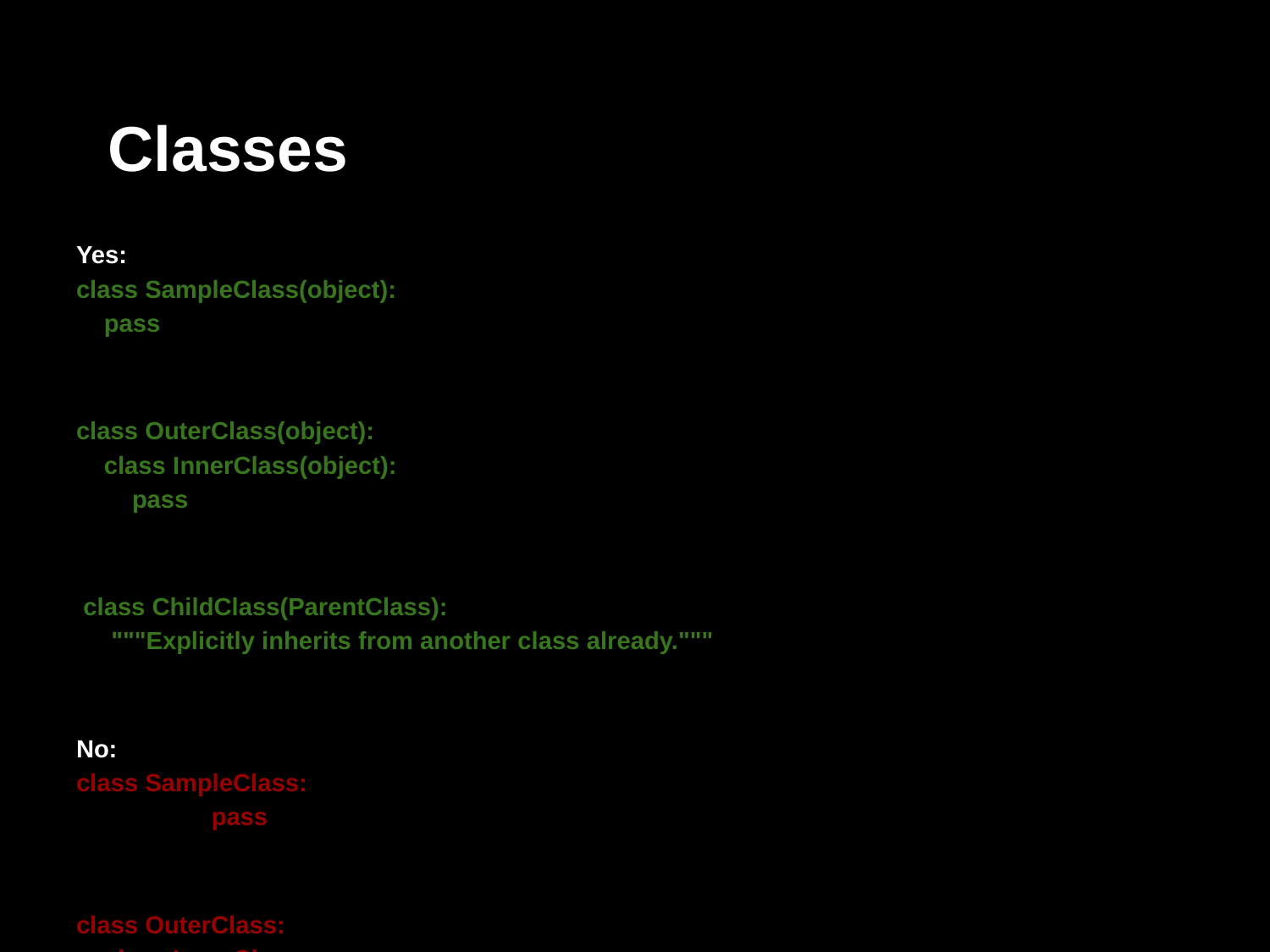

# Classes
Yes:
class SampleClass(object):
    pass

class OuterClass(object):
    class InnerClass(object):
        pass

 class ChildClass(ParentClass):
     """Explicitly inherits from another class already."""

No:
class SampleClass:
       pass

class OuterClass:
    class InnerClass:
        pass
繼承使用object別偷懶